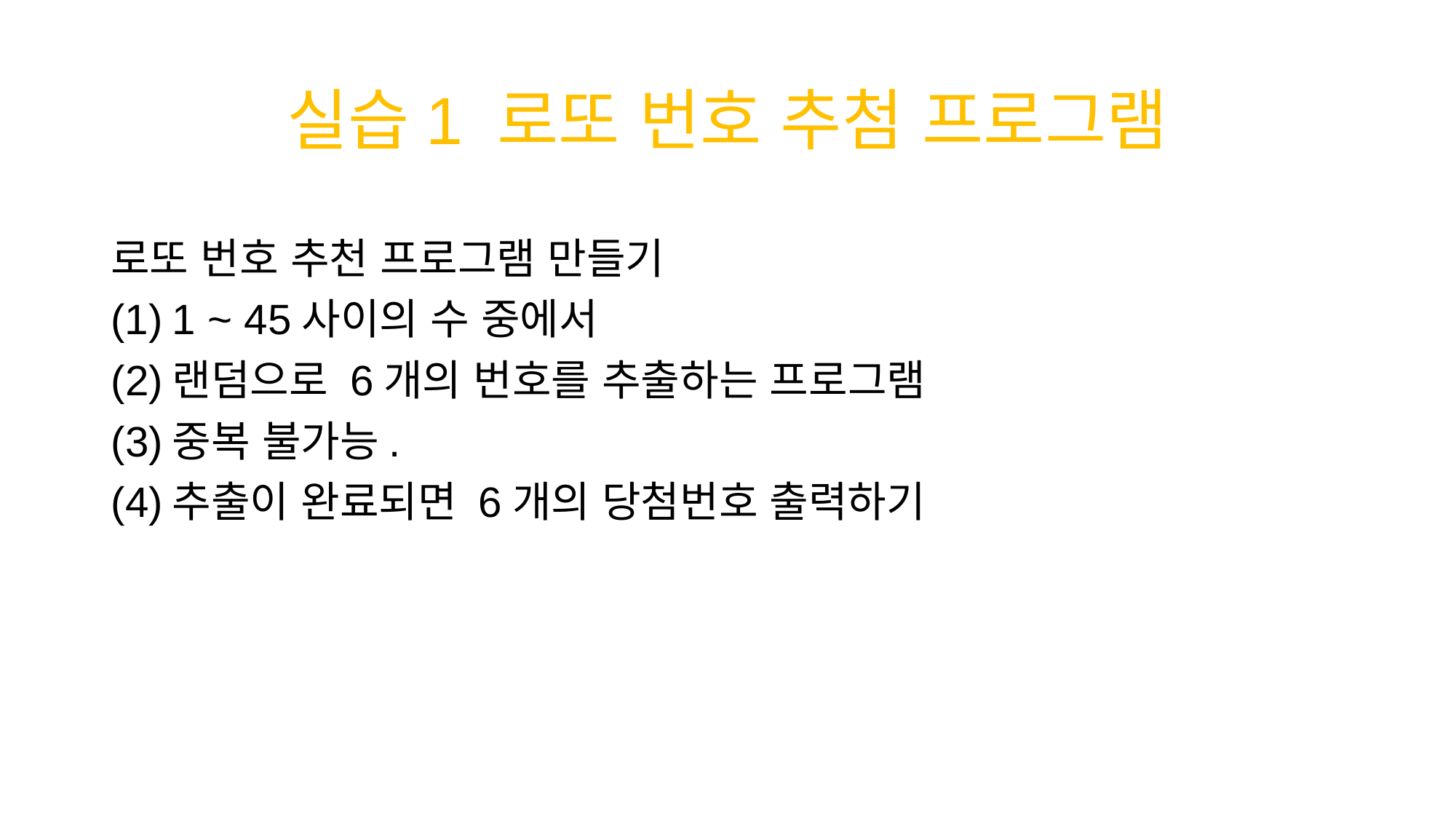

# 실습1 로또 번호 추첨 프로그램
로또 번호 추천 프로그램 만들기
1 ~ 45사이의 수 중에서
랜덤으로 6개의 번호를 추출하는 프로그램
중복 불가능.
추출이 완료되면 6개의 당첨번호 출력하기